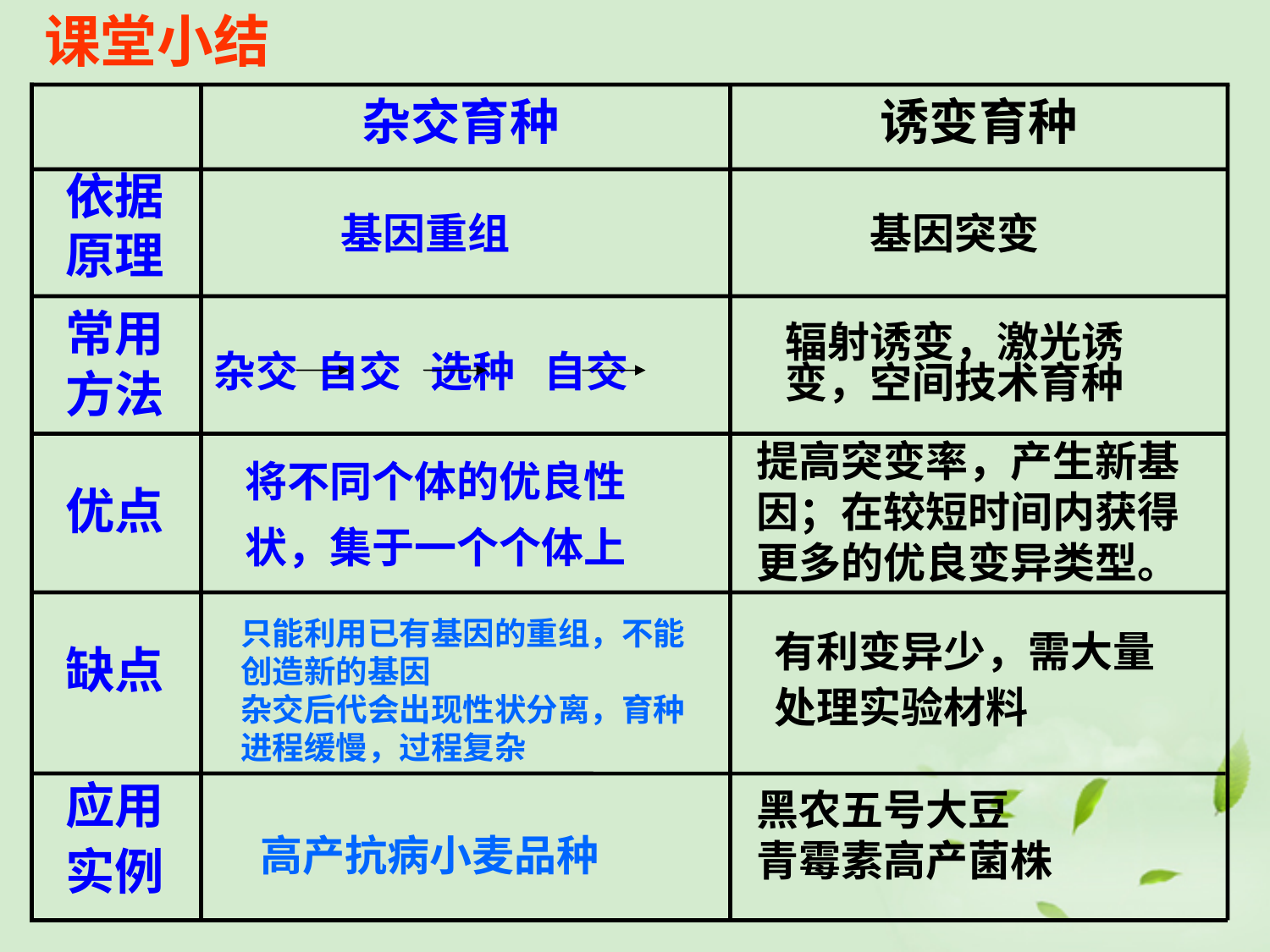

课堂小结

杂交育种
诱变育种
依据原理
常用
方法
优点
缺点
应用
实例
基因重组
基因突变
辐射诱变，激光诱变，空间技术育种
杂交  自交   选种   自交

提高突变率，产生新基因；在较短时间内获得更多的优良变异类型。
将不同个体的优良性状，集于一个个体上
有利变异少，需大量处理实验材料
黑农五号大豆
青霉素高产菌株
只能利用已有基因的重组，不能创造新的基因
杂交后代会出现性状分离，育种进程缓慢，过程复杂
高产抗病小麦品种